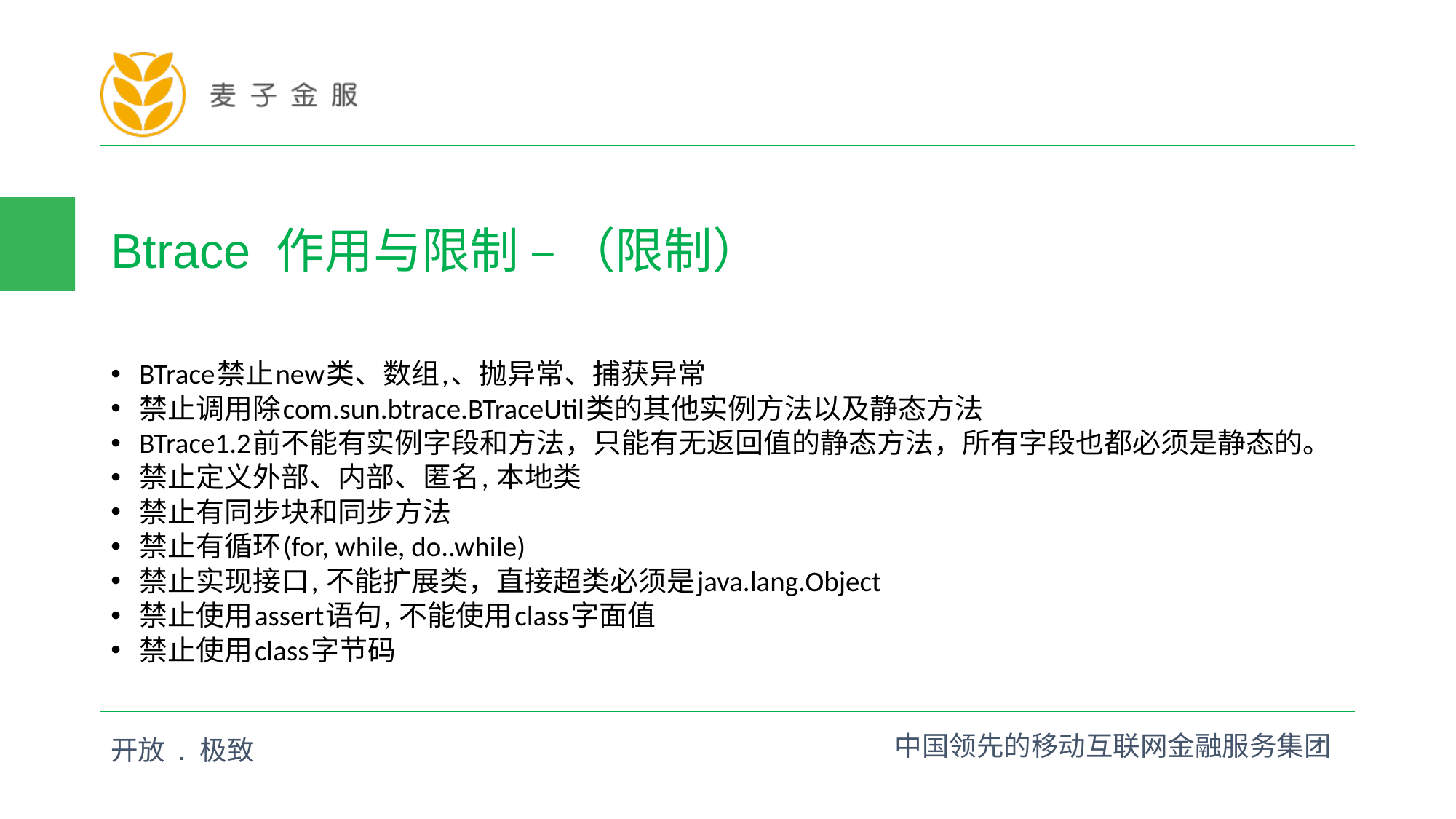

# Btrace 作用与限制 – （限制）

BTrace禁止new类、数组,、抛异常、捕获异常
禁止调用除com.sun.btrace.BTraceUtil类的其他实例方法以及静态方法
BTrace1.2前不能有实例字段和方法，只能有无返回值的静态方法，所有字段也都必须是静态的。
禁止定义外部、内部、匿名, 本地类
禁止有同步块和同步方法
禁止有循环(for, while, do..while)
禁止实现接口, 不能扩展类，直接超类必须是java.lang.Object
禁止使用assert语句, 不能使用class字面值
禁止使用class字节码